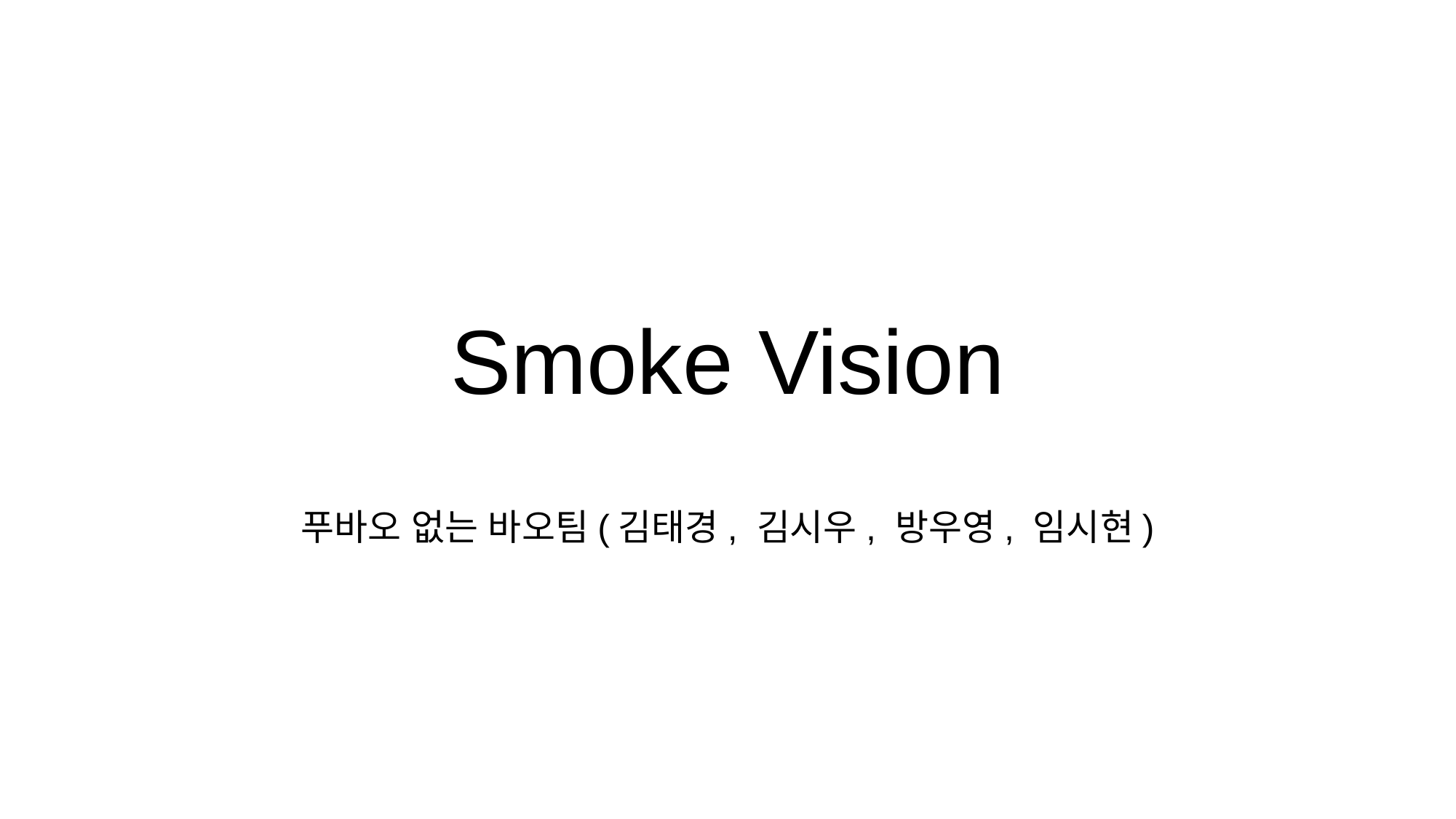

# Smoke Vision
푸바오 없는 바오팀(김태경, 김시우, 방우영, 임시현)